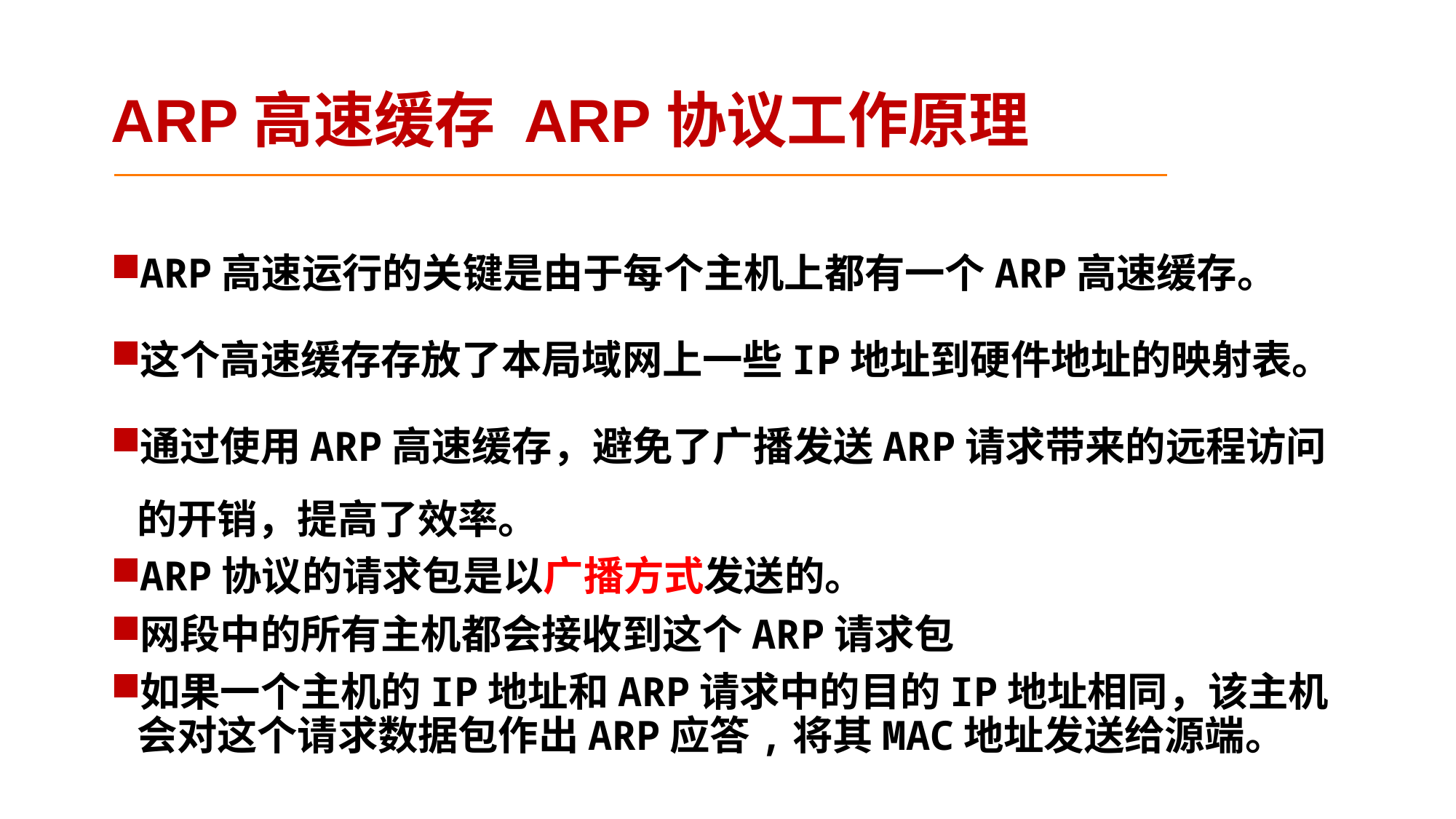

# ARP高速缓存 ARP协议工作原理
ARP高速运行的关键是由于每个主机上都有一个ARP高速缓存。
这个高速缓存存放了本局域网上一些IP地址到硬件地址的映射表。
通过使用ARP高速缓存，避免了广播发送ARP请求带来的远程访问的开销，提高了效率。
ARP协议的请求包是以广播方式发送的。
网段中的所有主机都会接收到这个ARP请求包
如果一个主机的IP地址和ARP请求中的目的IP地址相同，该主机会对这个请求数据包作出ARP应答,将其MAC地址发送给源端。